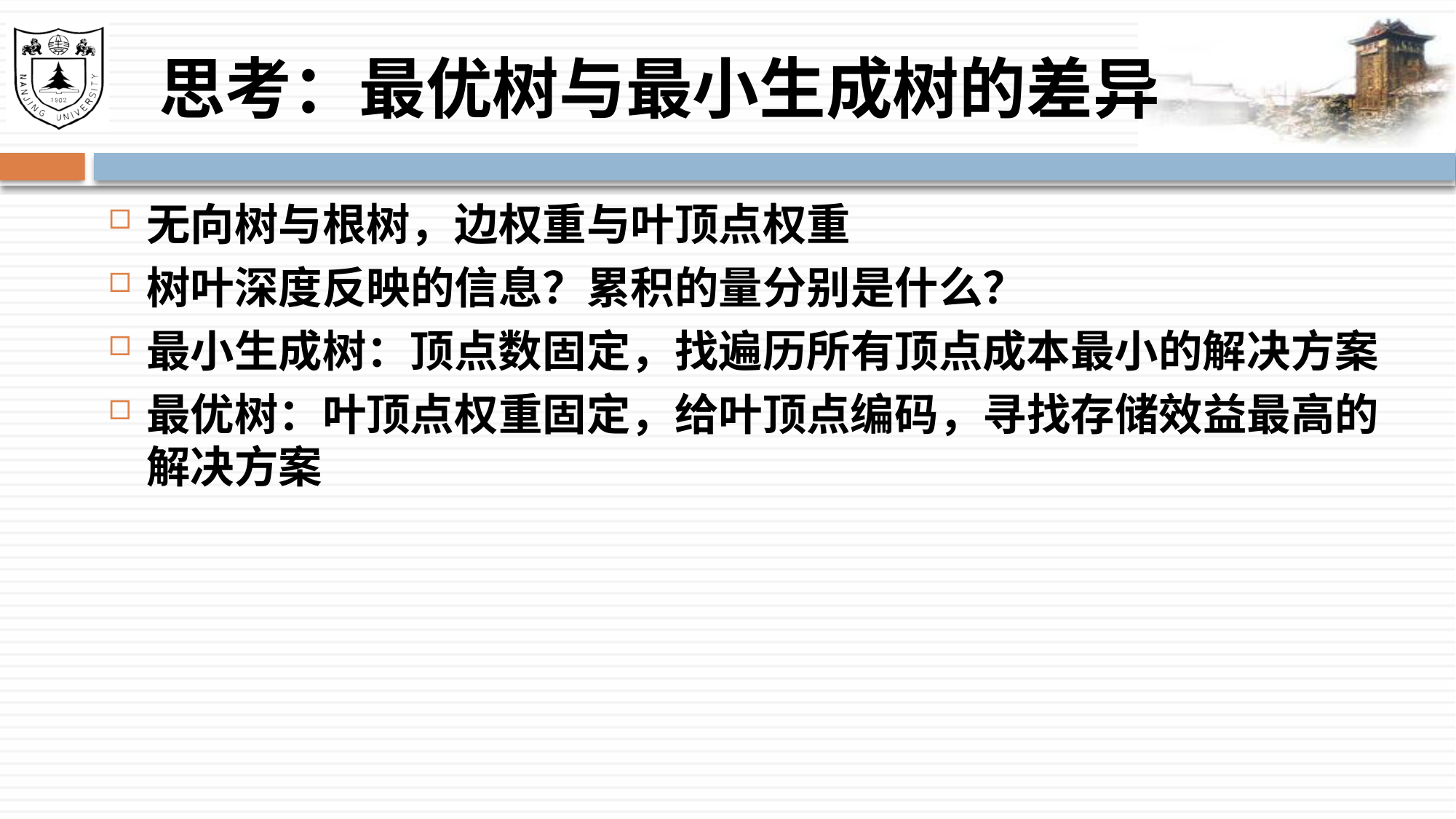

# 思考：最优树与最小生成树的差异
无向树与根树，边权重与叶顶点权重
树叶深度反映的信息？累积的量分别是什么？
最小生成树：顶点数固定，找遍历所有顶点成本最小的解决方案
最优树：叶顶点权重固定，给叶顶点编码，寻找存储效益最高的解决方案